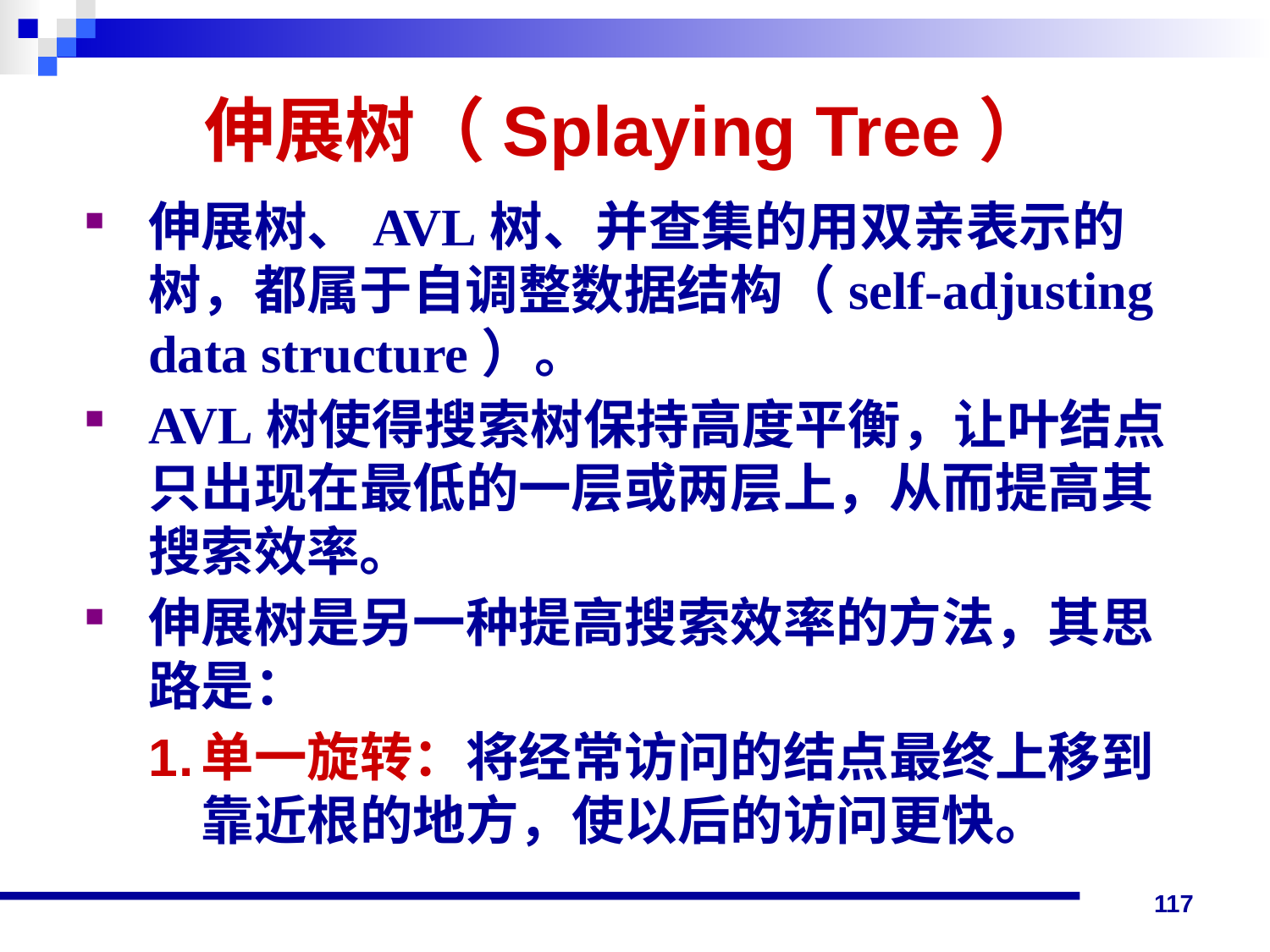

# 伸展树（Splaying Tree）
伸展树、AVL树、并查集的用双亲表示的树，都属于自调整数据结构（self-adjusting data structure）。
AVL树使得搜索树保持高度平衡，让叶结点只出现在最低的一层或两层上，从而提高其搜索效率。
伸展树是另一种提高搜索效率的方法，其思路是：
单一旋转：将经常访问的结点最终上移到靠近根的地方，使以后的访问更快。
117